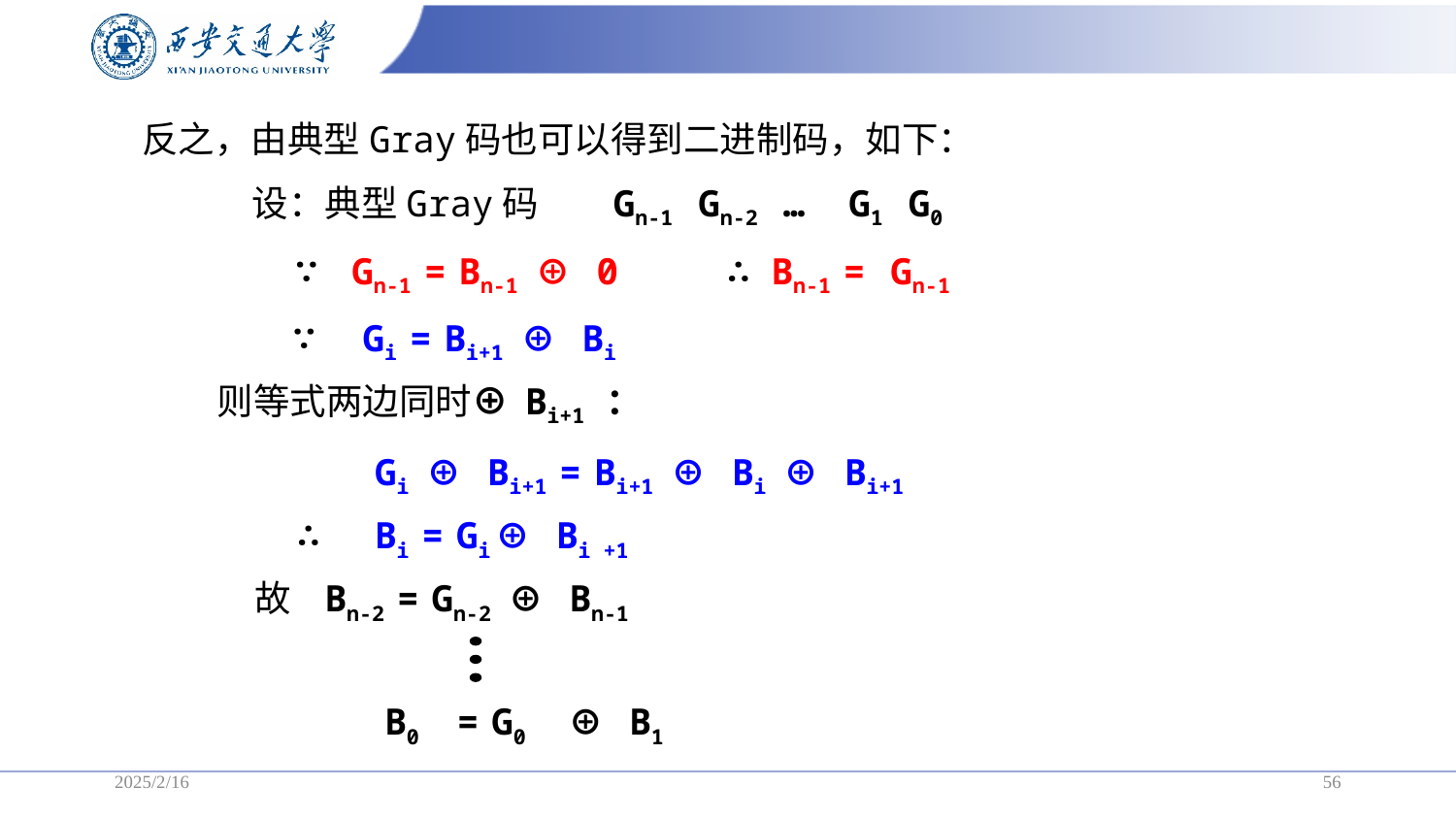

# 反之，由典型Gray码也可以得到二进制码，如下：
设：典型Gray码        Gn-1  Gn-2  …  G1  G0
  ∵  Gn-1 = Bn-1 ⊕ 0     ∴ Bn-1 =  Gn-1
∵
Gi = Bi+1 ⊕ Bi
则等式两边同时⊕ Bi+1 ：
Gi ⊕ Bi+1 = Bi+1 ⊕ Bi ⊕ Bi+1
∴
Bi = Gi⊕ Bi +1
     故   Bn-2 = Gn-2 ⊕ Bn-1

B0   = G0   ⊕ B1
2025/2/16
56